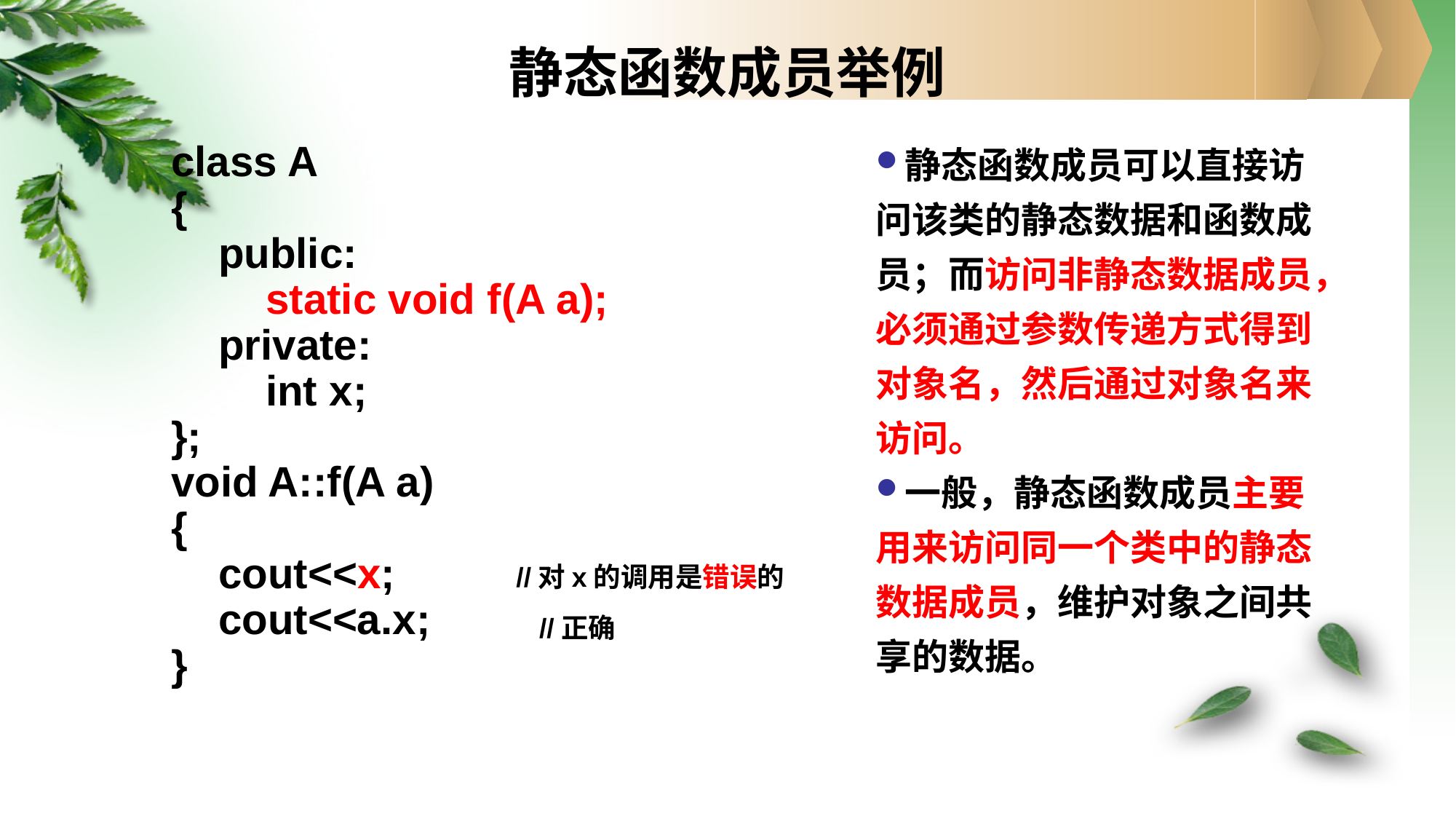

# 静态函数成员举例
静态函数成员可以直接访问该类的静态数据和函数成员；而访问非静态数据成员，必须通过参数传递方式得到对象名，然后通过对象名来访问。
一般，静态函数成员主要用来访问同一个类中的静态数据成员，维护对象之间共享的数据。
class A
{
    public:
        static void f(A a);
    private:
        int x;
};
void A::f(A a)
{
    cout<<x;
    cout<<a.x;
}
//对x的调用是错误的
//正确